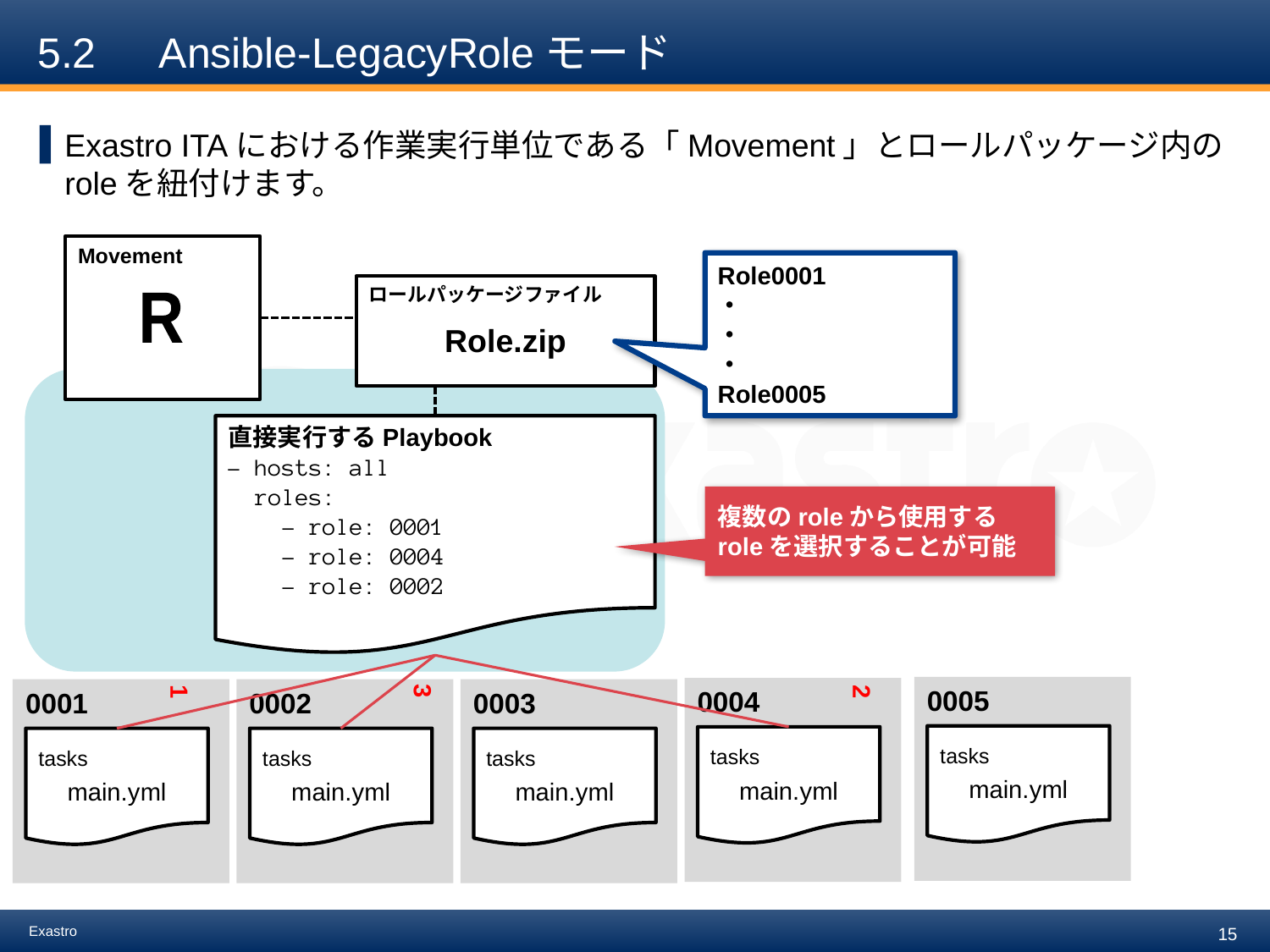

# 5.2　Ansible-LegacyRoleモード
Exastro ITAにおける作業実行単位である「Movement」とロールパッケージ内のroleを紐付けます。
Movement
R
Role0001
・
・
・
Role0005
ロールパッケージファイル

Role.zip

直接実行するPlaybook
- hosts: all
  roles:
    - role: 0001
    - role: 0004
    - role: 0002

複数のroleから使用する
roleを選択することが可能
3
1
2
0005
tasks

main.yml
0004
tasks

main.yml
0001
tasks

main.yml
0002
tasks

main.yml
0003
tasks

main.yml